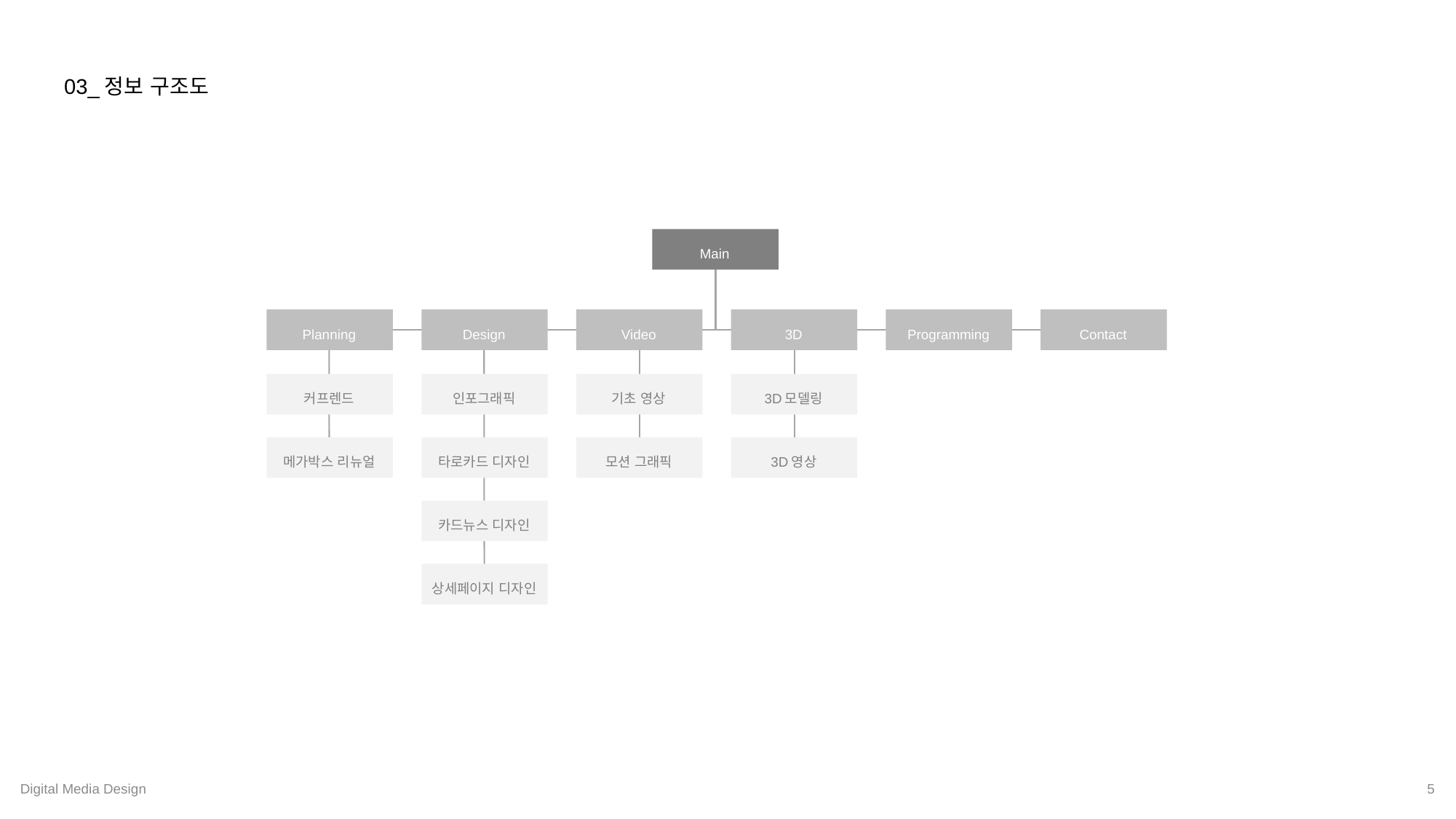

03_정보 구조도

Main

Planning
Design
Video
3D
Programming
Contact

커프렌드
인포그래픽
기초 영상
3D모델링

메가박스 리뉴얼
타로카드 디자인
모션 그래픽
3D영상

카드뉴스 디자인

상세페이지 디자인